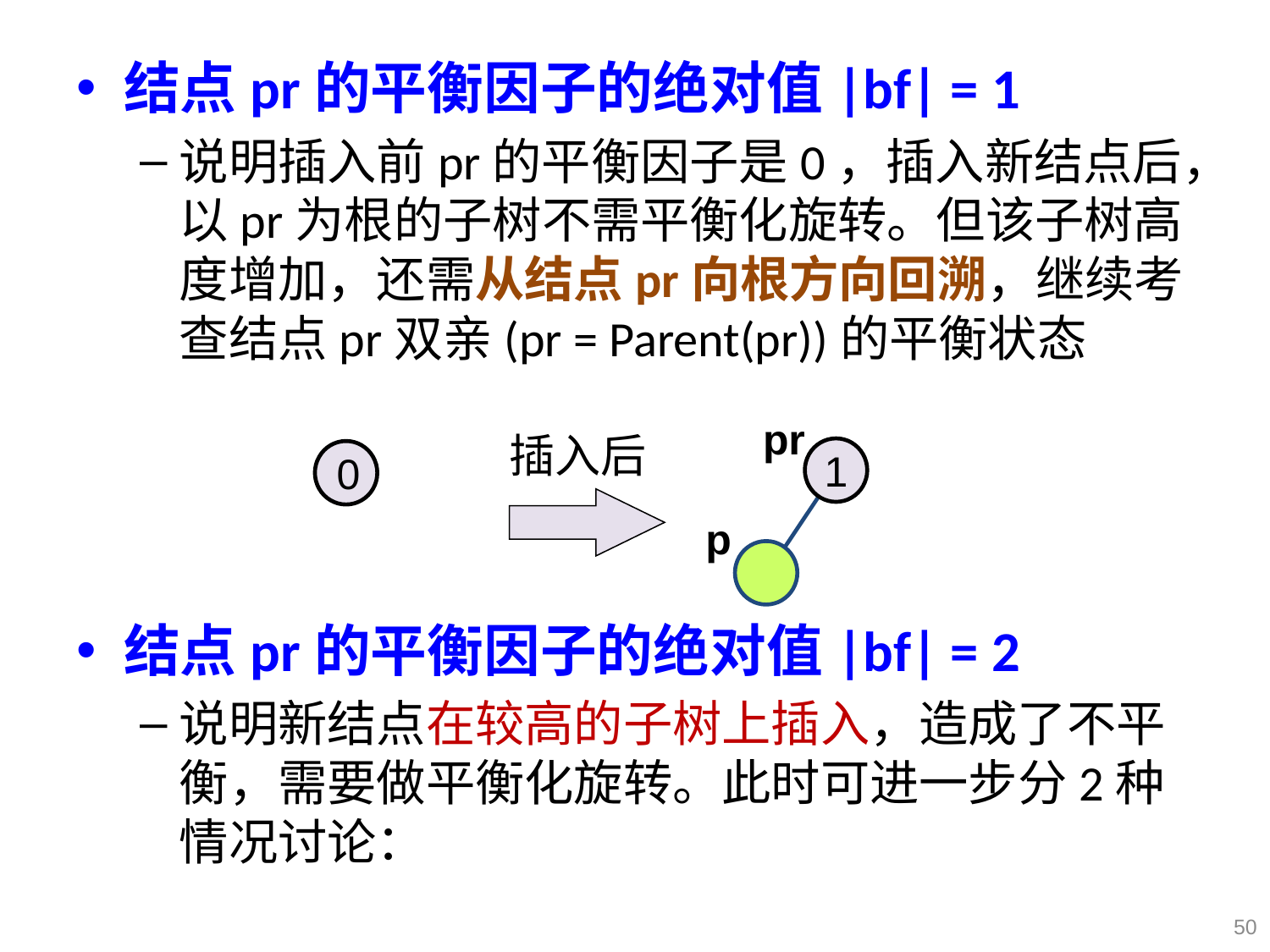

结点pr的平衡因子的绝对值|bf| = 1
说明插入前pr的平衡因子是0，插入新结点后，以pr为根的子树不需平衡化旋转。但该子树高度增加，还需从结点pr向根方向回溯，继续考查结点pr双亲(pr = Parent(pr))的平衡状态

结点pr的平衡因子的绝对值|bf| = 2
说明新结点在较高的子树上插入，造成了不平衡，需要做平衡化旋转。此时可进一步分2种情况讨论：

pr
插入后
1

0

p
50